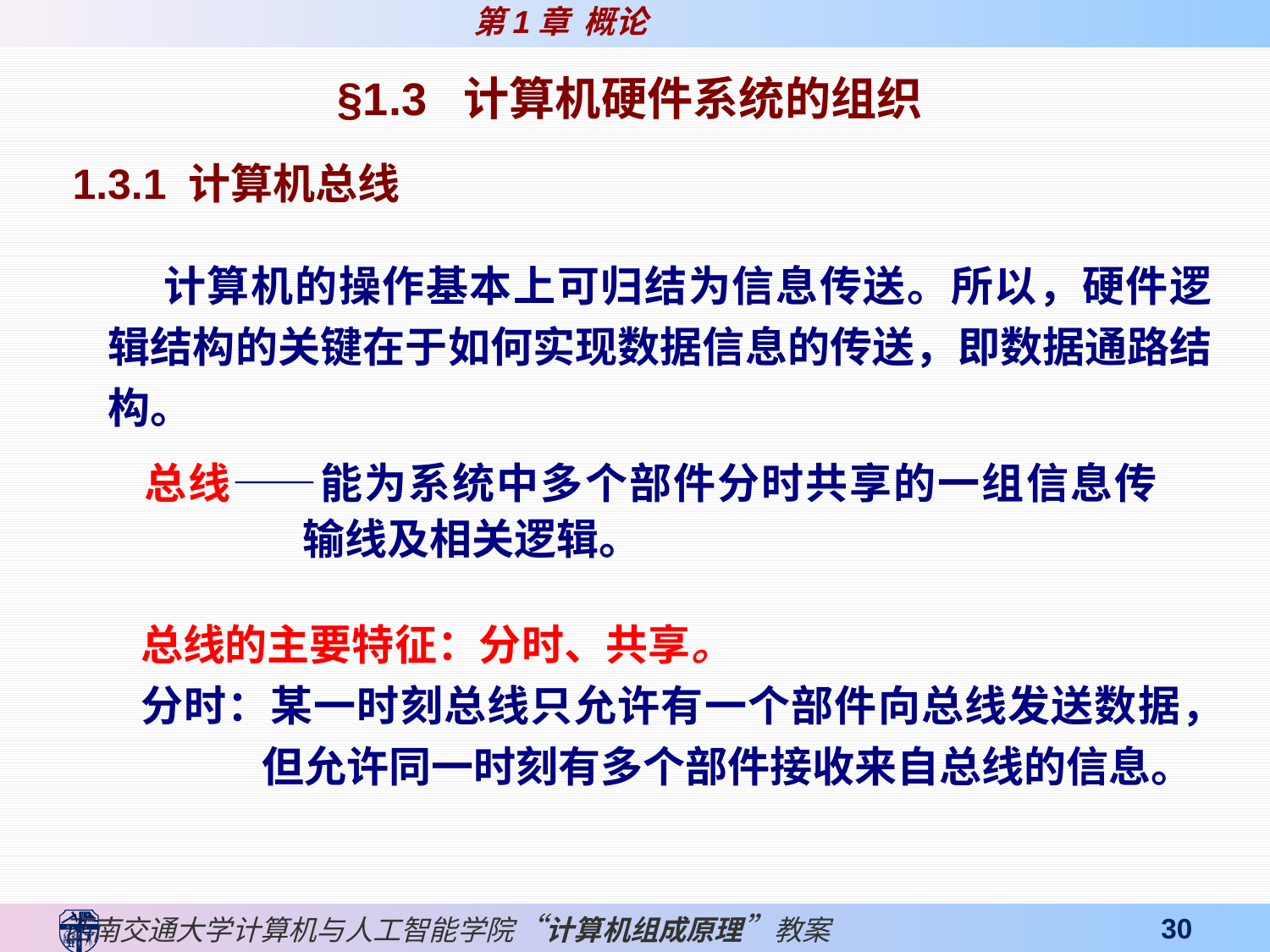

§1.3  计算机硬件系统的组织
  1.3.1 计算机总线
    计算机的操作基本上可归结为信息传送。所以，硬件逻辑结构的关键在于如何实现数据信息的传送，即数据通路结构。
总线——能为系统中多个部件分时共享的一组信息传输线及相关逻辑。
总线的主要特征：分时、共享。
分时：某一时刻总线只允许有一个部件向总线发送数据，但允许同一时刻有多个部件接收来自总线的信息。